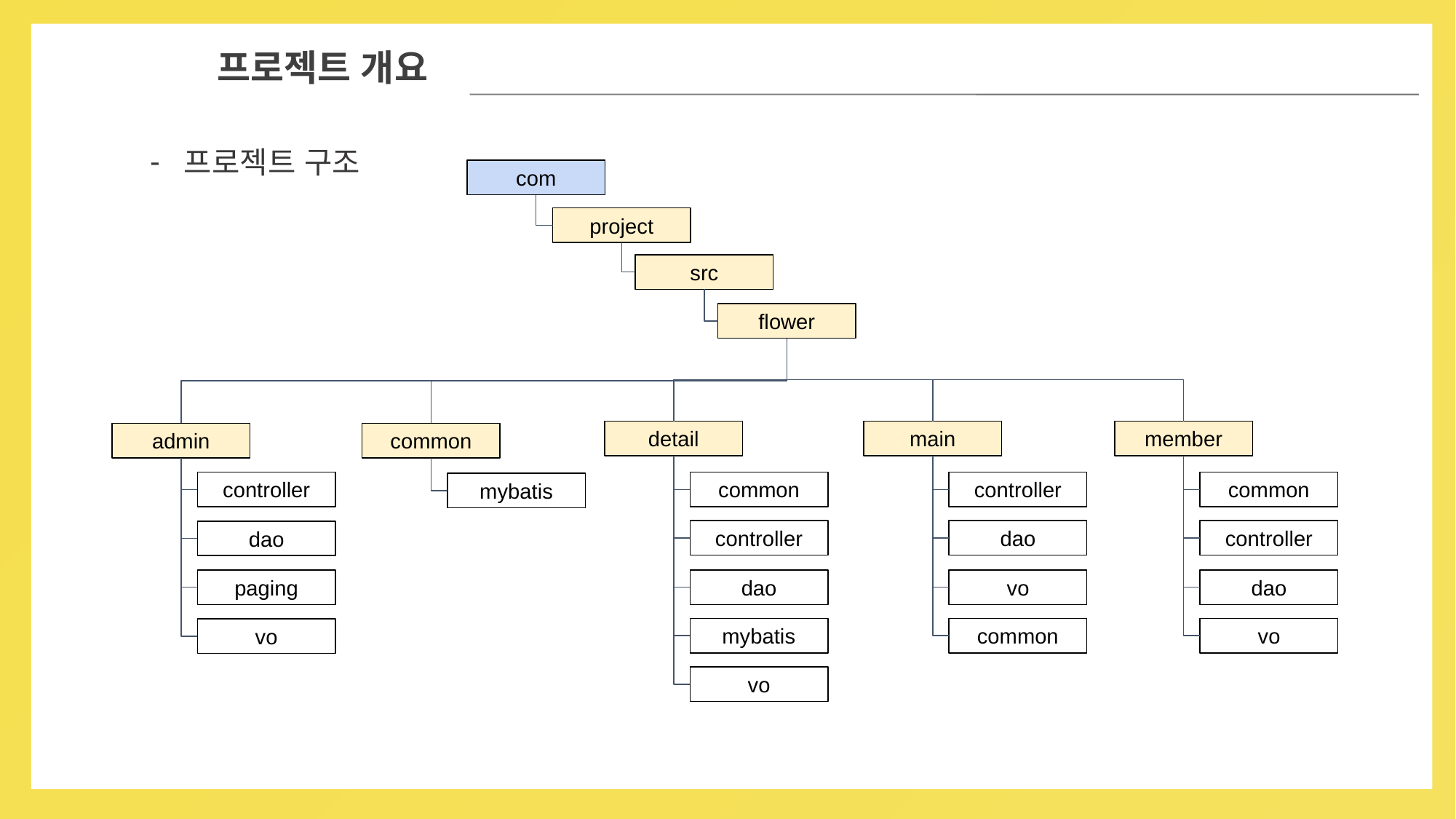

01-4

프로젝트 개요
프로젝트 구조

com
project
src
flower
detail
main
member
admin
common
common
controller
common
controller
mybatis
controller
dao
controller
dao
dao
vo
dao
paging
mybatis
common
vo
vo
vo